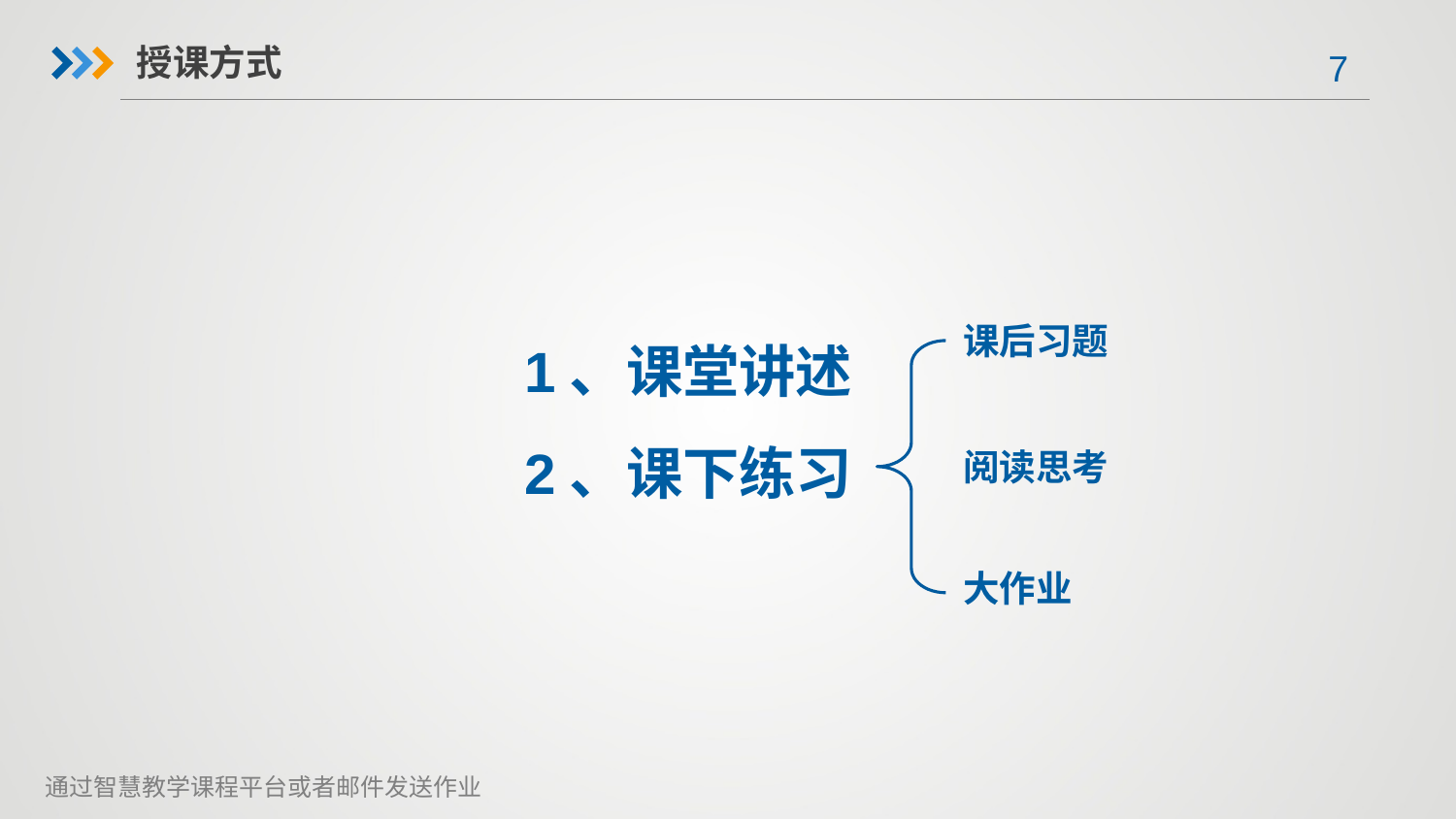

授课方式
1、课堂讲述
2、课下练习
课后习题

阅读思考
大作业
通过智慧教学课程平台或者邮件发送作业